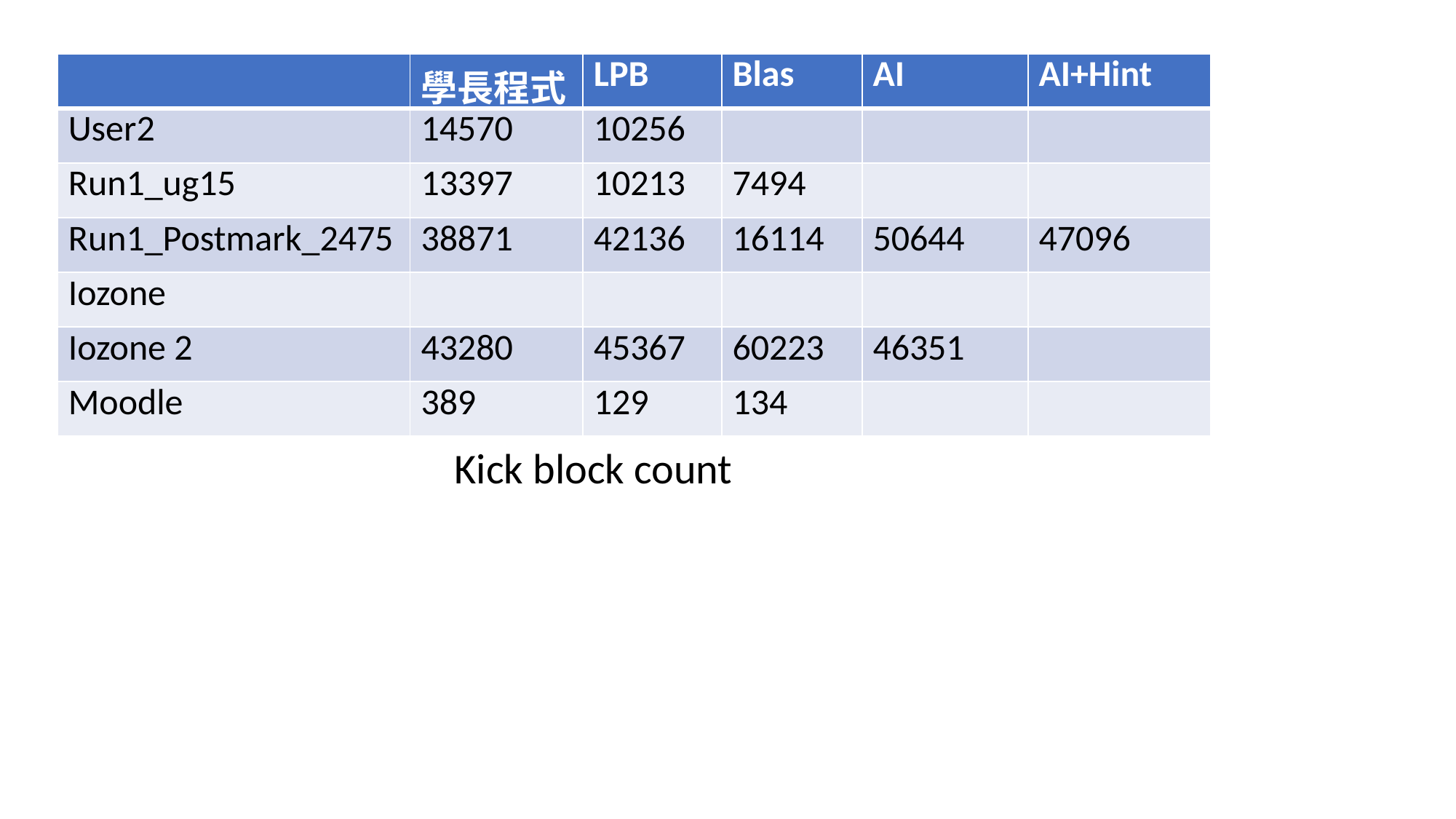

|  | 學長程式 | LPB | Blas | AI | AI+Hint |
| --- | --- | --- | --- | --- | --- |
| User2 | 14570 | 10256 |  |  |  |
| Run1\_ug15 | 13397 | 10213 | 7494 |  |  |
| Run1\_Postmark\_2475 | 38871 | 42136 | 16114 | 50644 | 47096 |
| Iozone |  |  |  |  |  |
| Iozone 2 | 43280 | 45367 | 60223 | 46351 |  |
| Moodle | 389 | 129 | 134 |  |  |
Kick block count